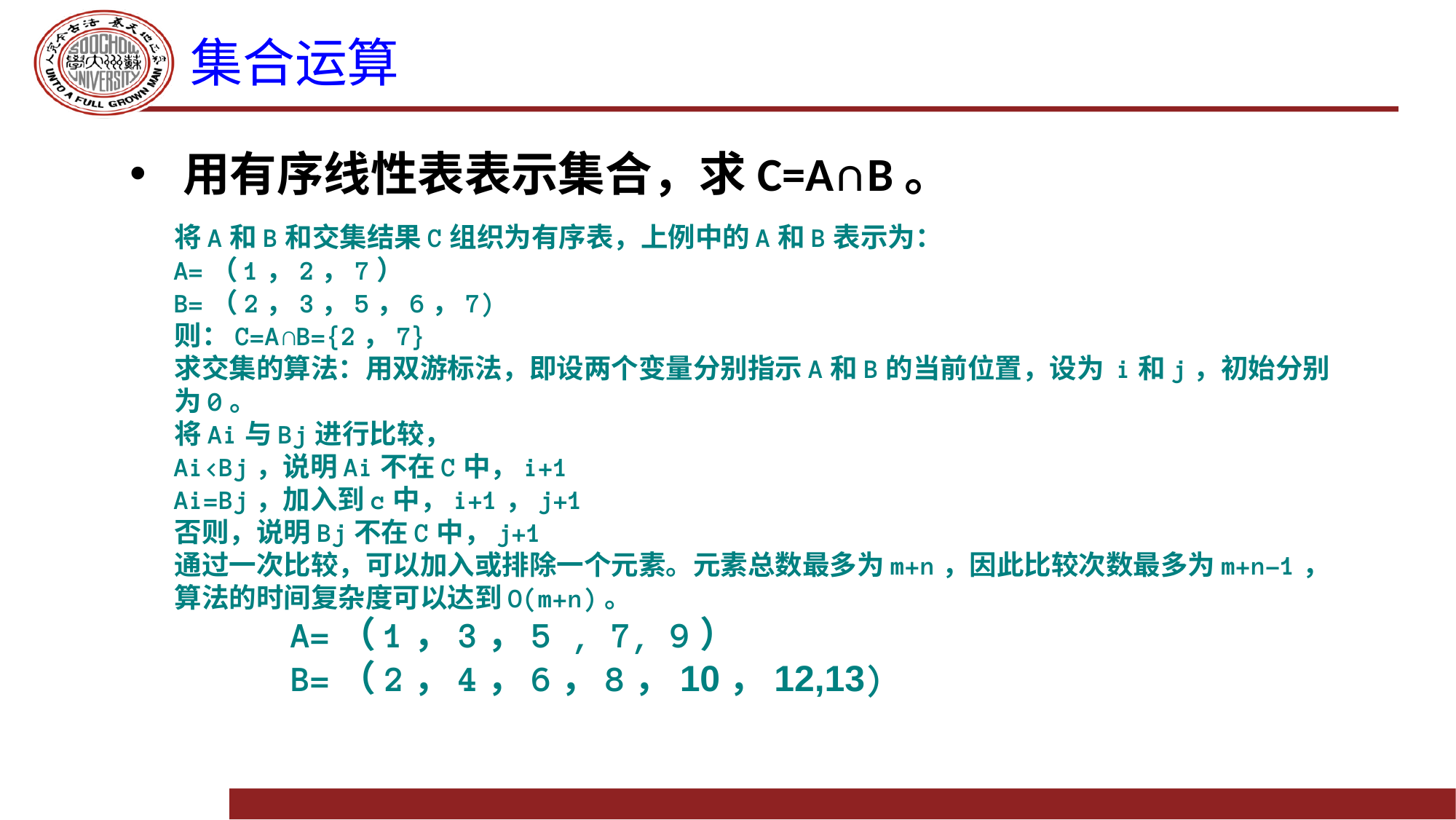

# 集合运算
用有序线性表表示集合，求C=A∩B。

将A和B和交集结果C组织为有序表，上例中的A和B表示为：
A=（1，2，7）
B=（2，3，5，6，7)
则：C=A∩B={2，7}
求交集的算法：用双游标法，即设两个变量分别指示A和B的当前位置，设为 i和j，初始分别为0。
将Ai与Bj进行比较，
Ai<Bj，说明Ai不在C中，i+1
Ai=Bj，加入到c中，i+1，j+1
否则，说明Bj不在C中，j+1
通过一次比较，可以加入或排除一个元素。元素总数最多为m+n，因此比较次数最多为m+n-1，算法的时间复杂度可以达到O(m+n)。
A=（1，3，5 , 7, 9）
B=（2，4，6，8，10，12,13)